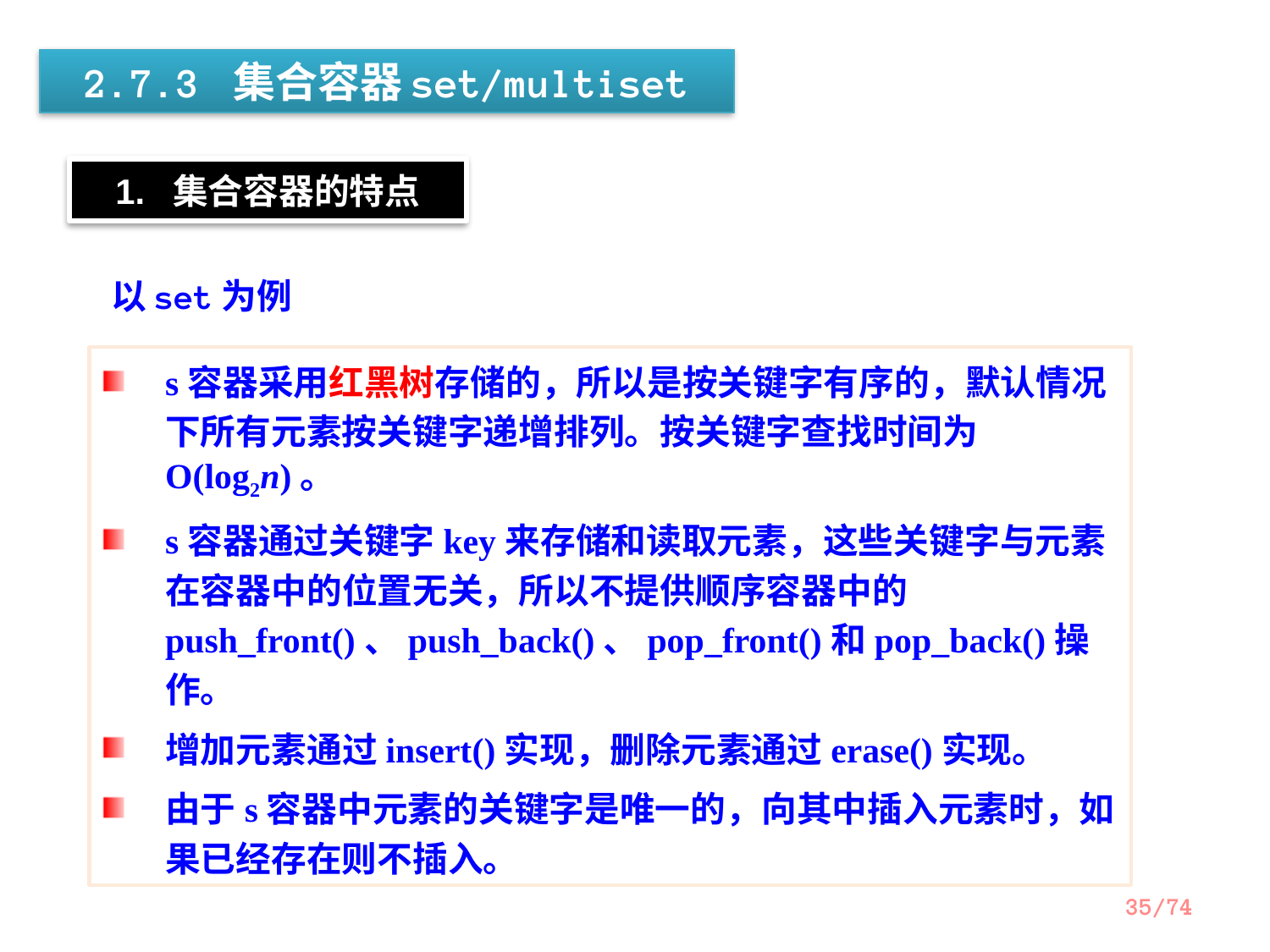

2.7.3 集合容器set/multiset
1.  集合容器的特点
以set为例
s容器采用红黑树存储的，所以是按关键字有序的，默认情况下所有元素按关键字递增排列。按关键字查找时间为O(log2n)。
s容器通过关键字key来存储和读取元素，这些关键字与元素在容器中的位置无关，所以不提供顺序容器中的push_front()、push_back()、pop_front()和pop_back()操作。
增加元素通过insert()实现，删除元素通过erase()实现。
由于s容器中元素的关键字是唯一的，向其中插入元素时，如果已经存在则不插入。
35/74